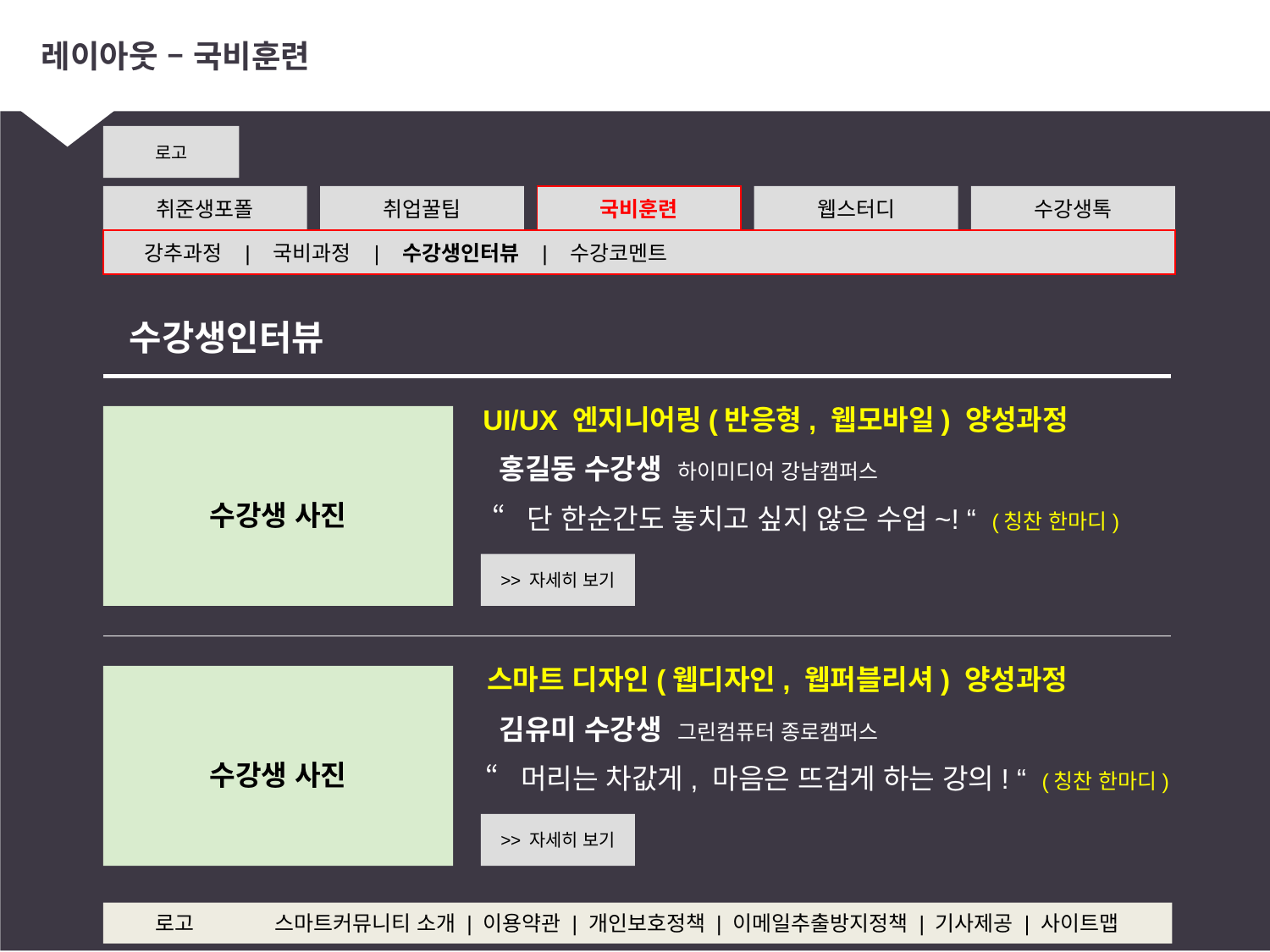

# 레이아웃 – 국비훈련
로고
취준생포폴
취업꿀팁
국비훈련
웹스터디
수강생톡
    강추과정   |   국비과정   |   수강생인터뷰   |   수강코멘트
수강생인터뷰
UI/UX 엔지니어링(반응형, 웹모바일) 양성과정
수강생 사진
홍길동 수강생  하이미디어 강남캠퍼스
“단 한순간도 놓치고 싶지 않은 수업~! “  (칭찬 한마디)
>> 자세히 보기
스마트 디자인(웹디자인, 웹퍼블리셔) 양성과정
수강생 사진
김유미 수강생  그린컴퓨터 종로캠퍼스
“머리는 차값게, 마음은 뜨겁게 하는 강의! “  (칭찬 한마디)
>> 자세히 보기
로고

스마트커뮤니티 소개 | 이용약관 | 개인보호정책 | 이메일추출방지정책 | 기사제공 | 사이트맵